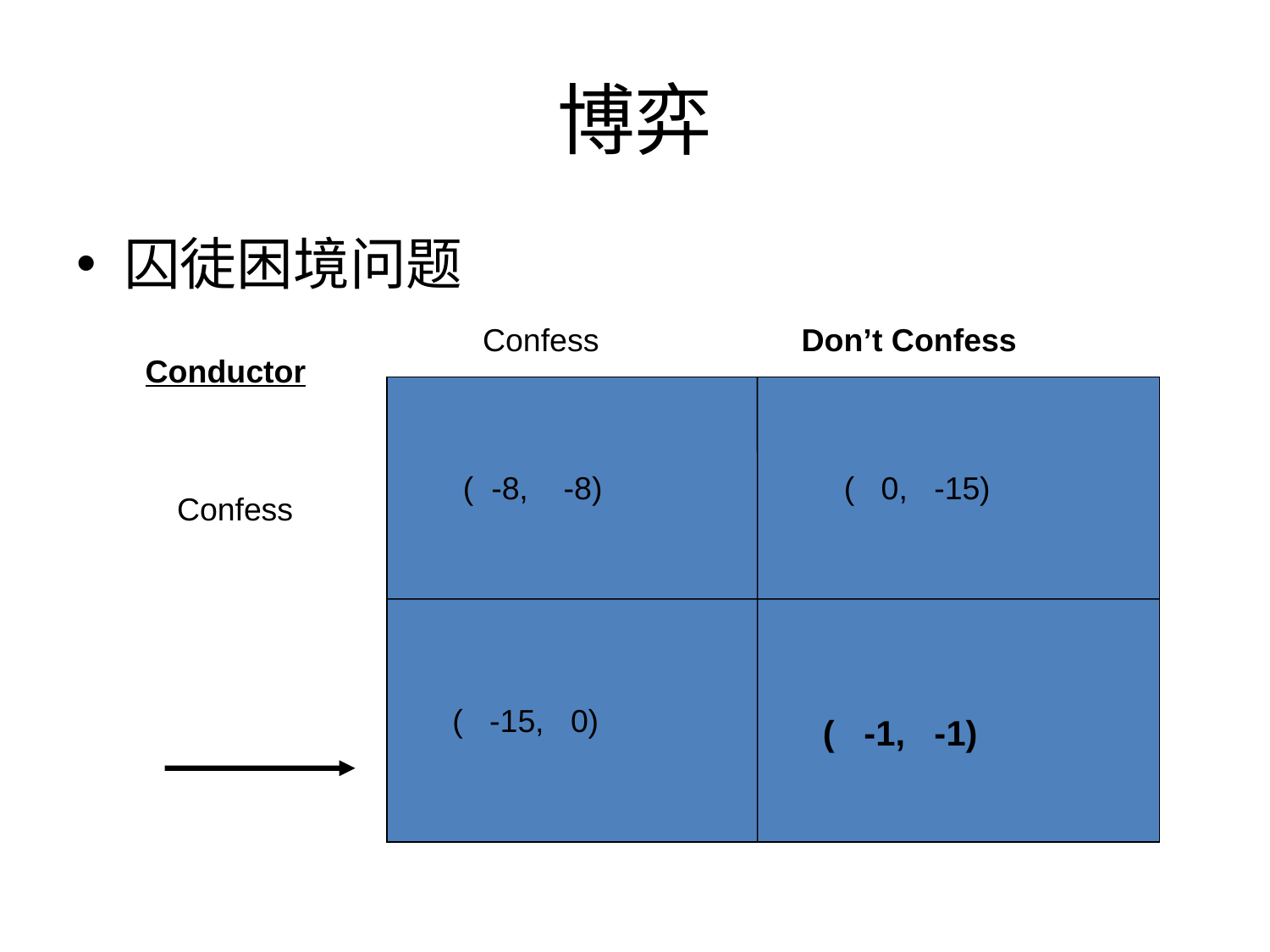

# 博弈
囚徒困境问题

       Confess		Don’t Confess
Conductor

(  -8,    -8)
(   0,   -15)
Confess

(   -15,   0)
(   -1,   -1)